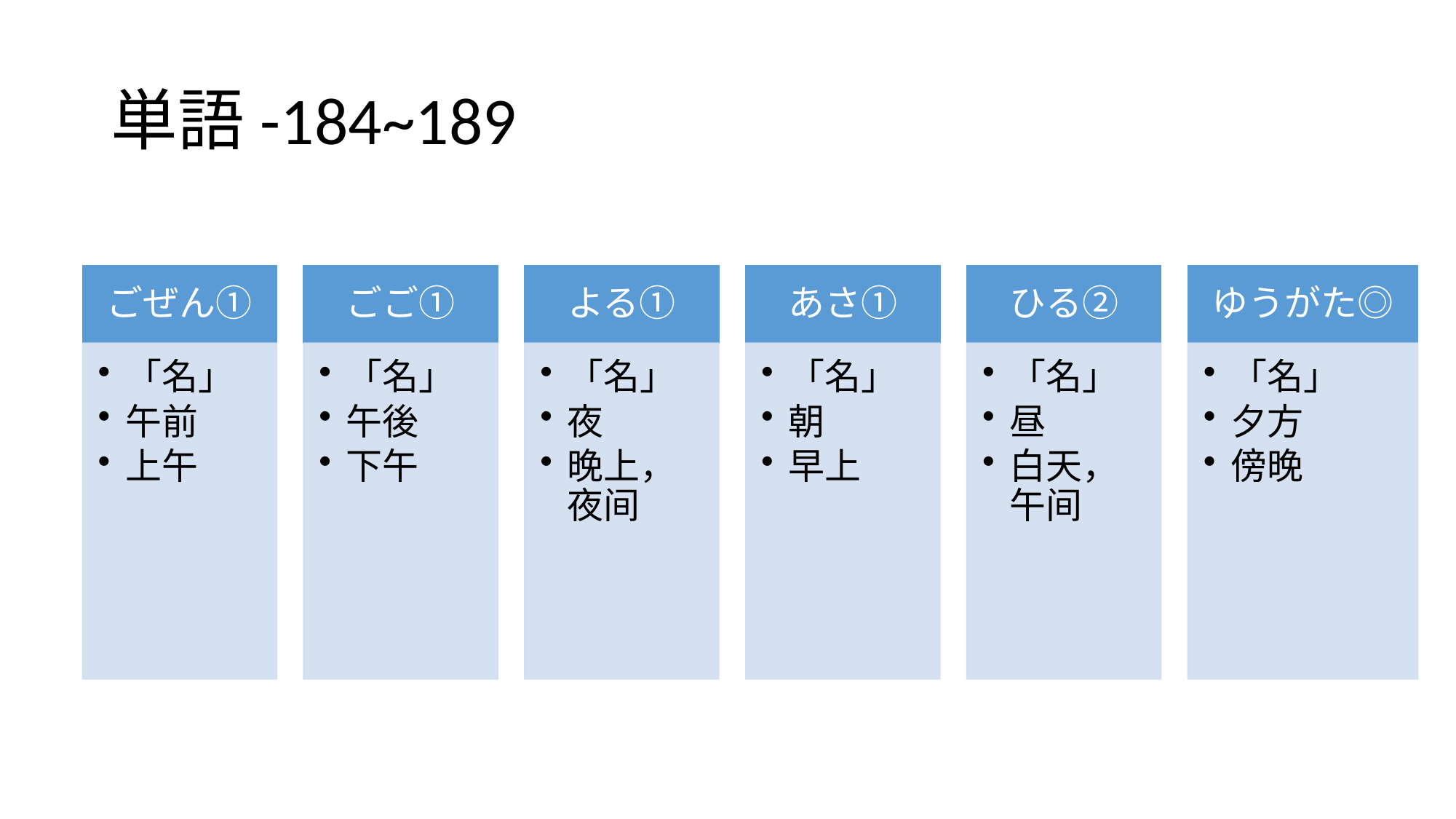

# 単語-184~189
ごぜん①
「名」
午前
上午
ごご①
「名」
午後
下午
よる①
「名」
夜
晚上，夜间
あさ①
「名」
朝
早上
ひる②
「名」
昼
白天，午间
ゆうがた◎
「名」
夕方
傍晚